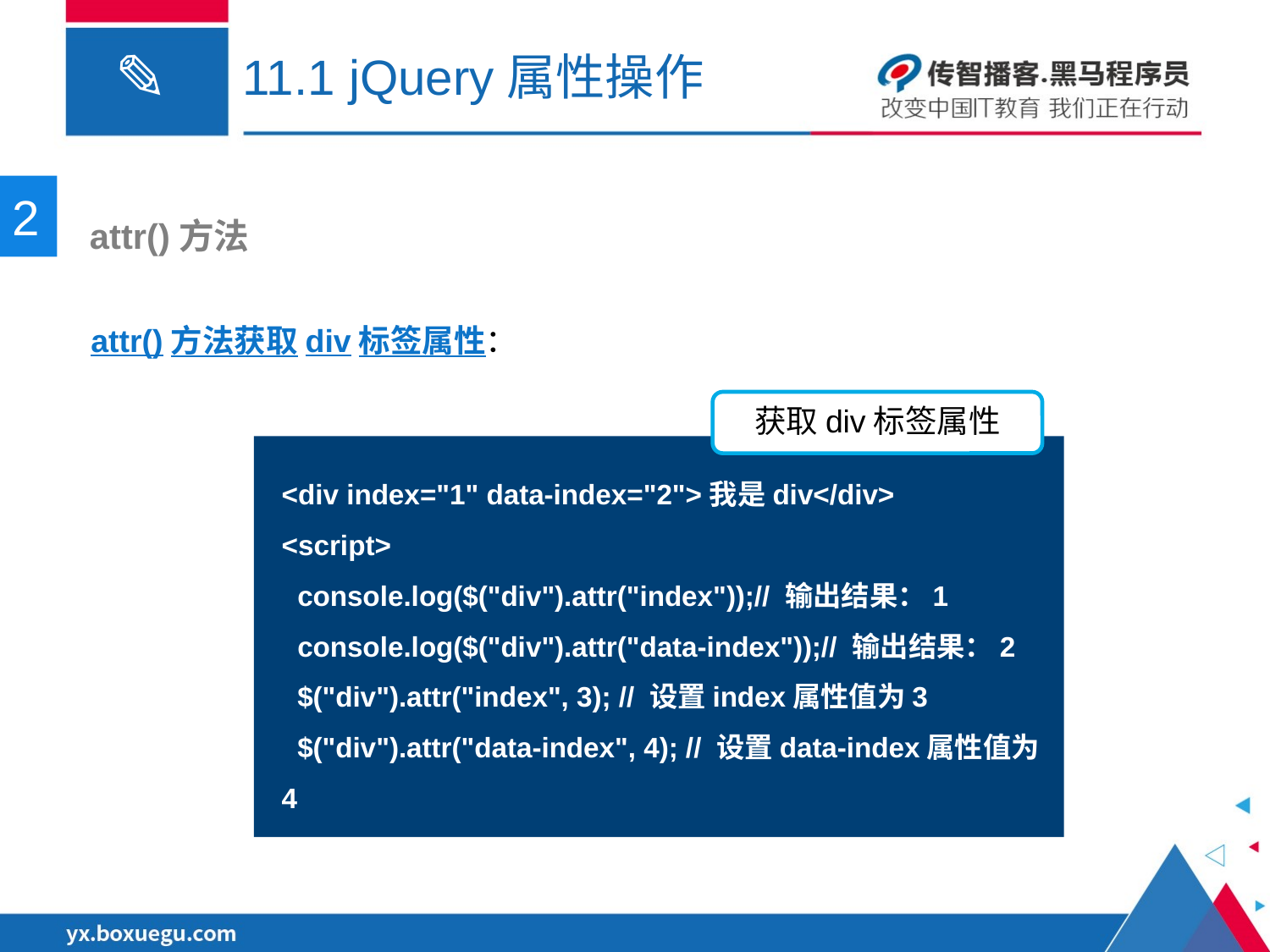

# 11.1 jQuery属性操作

2
  attr()方法
attr()方法获取div标签属性：
获取div标签属性

<div index="1" data-index="2">我是div</div>
<script>
  console.log($("div").attr("index"));// 输出结果：1
  console.log($("div").attr("data-index"));// 输出结果：2
  $("div").attr("index", 3); // 设置index属性值为3
  $("div").attr("data-index", 4); // 设置data-index属性值为4
</script>